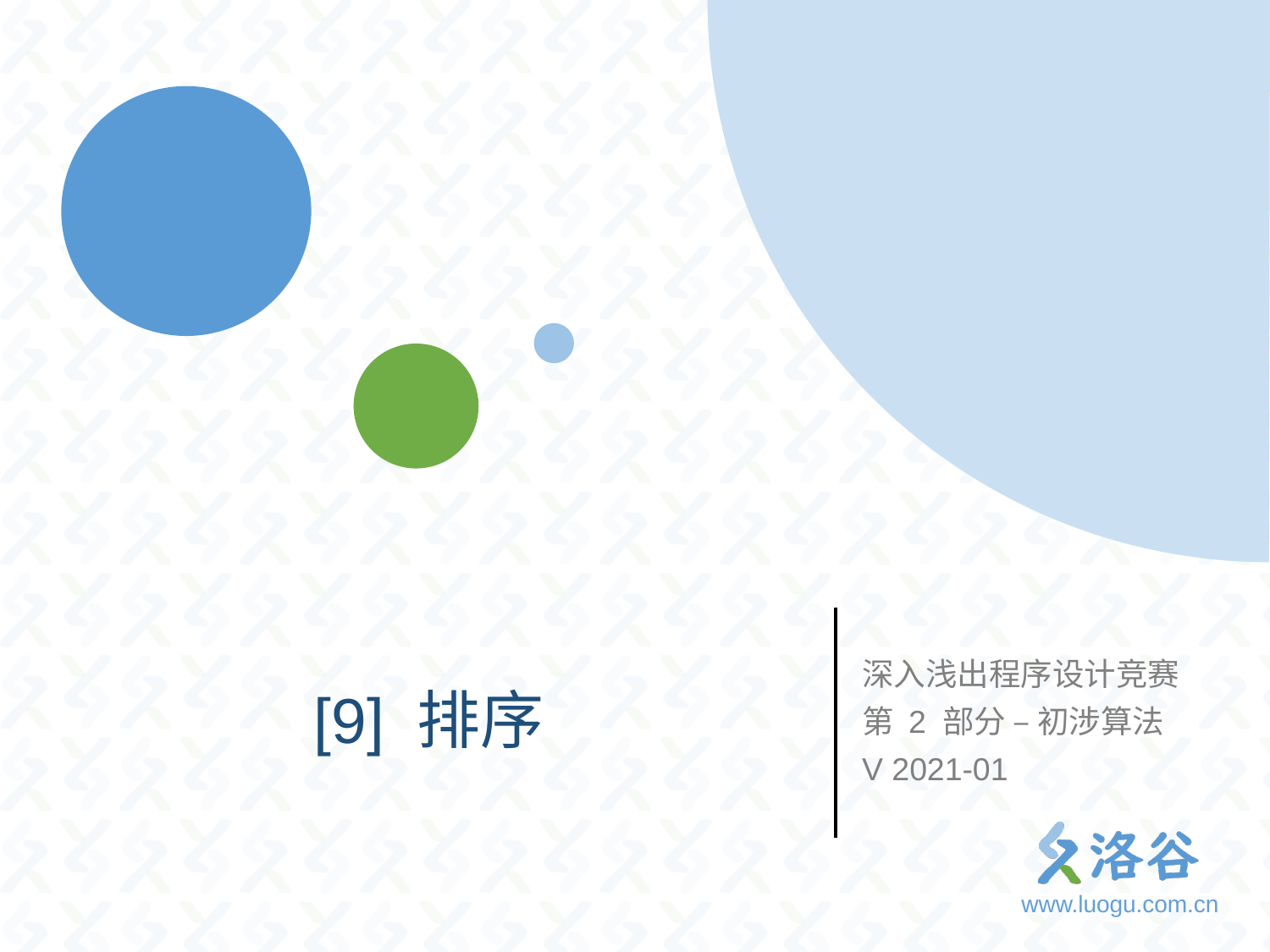

# [9] 排序
深入浅出程序设计竞赛
第 2 部分 – 初涉算法
V 2021-01